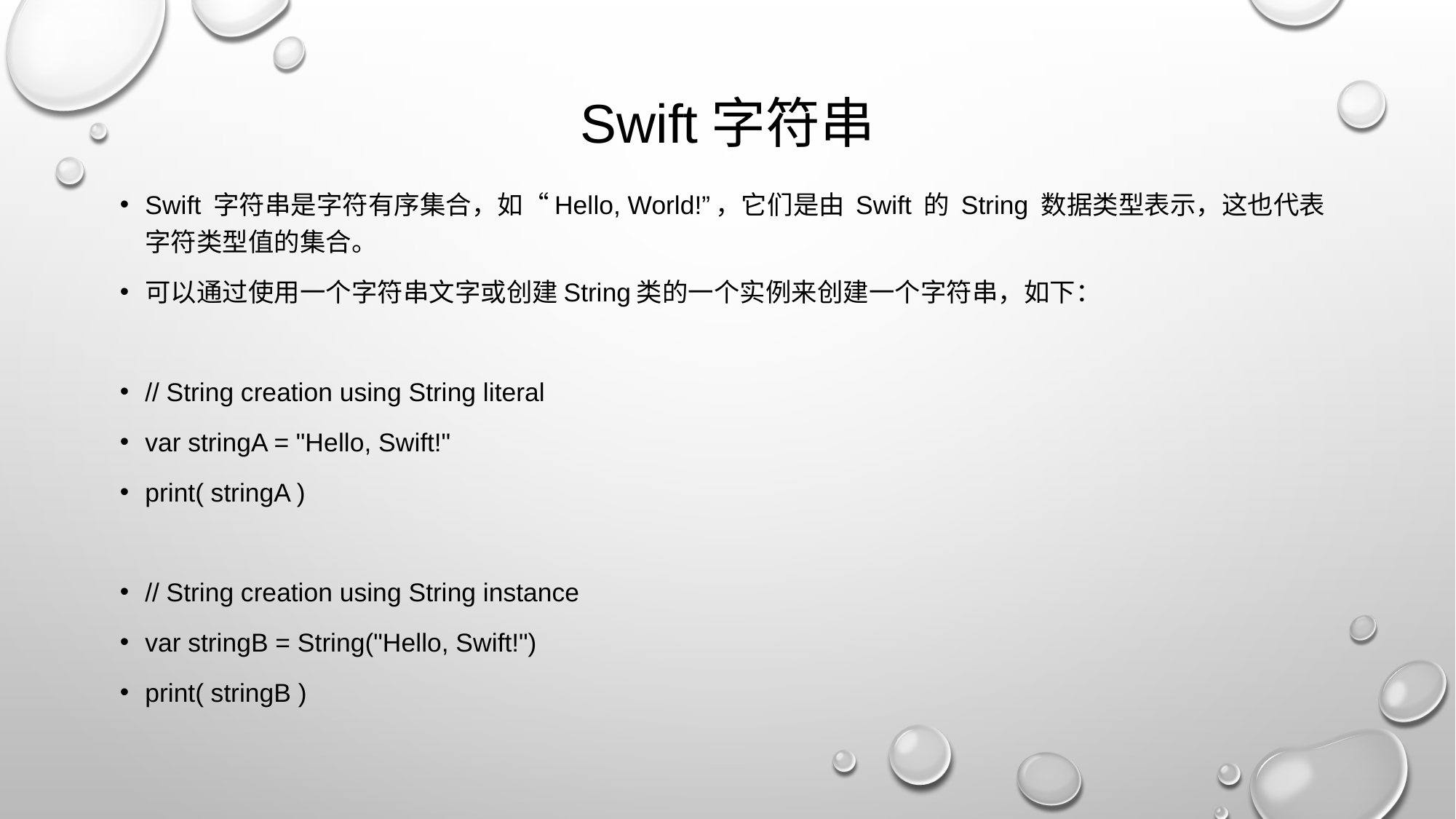

# Swift字符串
Swift 字符串是字符有序集合，如“Hello, World!”，它们是由 Swift 的 String 数据类型表示，这也代表字符类型值的集合。
可以通过使用一个字符串文字或创建String类的一个实例来创建一个字符串，如下：

// String creation using String literal
var stringA = "Hello, Swift!"
print( stringA )

// String creation using String instance
var stringB = String("Hello, Swift!")
print( stringB )